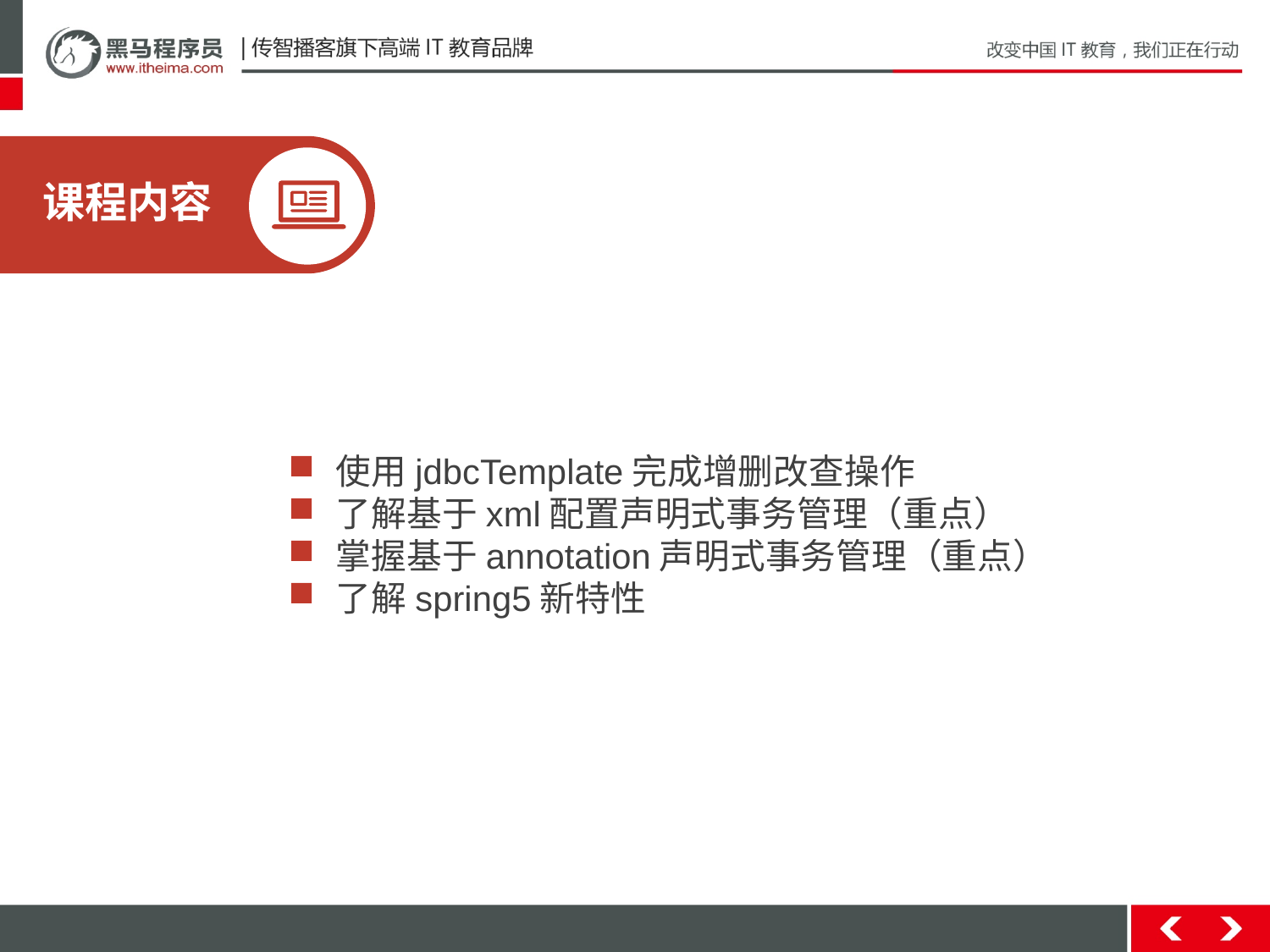

课程内容

使用jdbcTemplate完成增删改查操作
了解基于xml配置声明式事务管理（重点）
掌握基于annotation声明式事务管理（重点）
了解spring5新特性